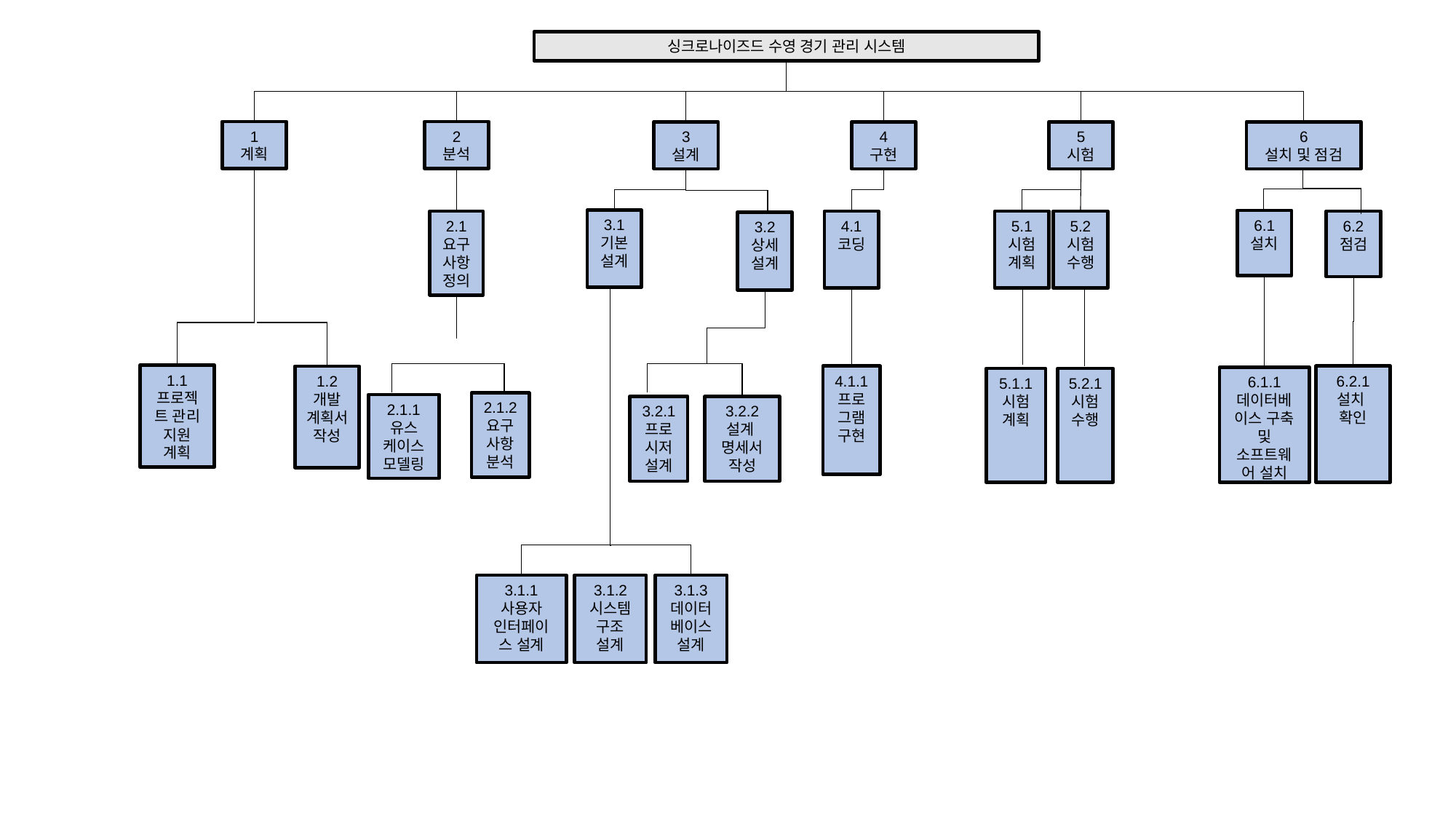

싱크로나이즈드 수영 경기 관리 시스템
1
계획
2
분석
6
설치 및 점검
5
시험
3
설계
4
구현
3.1
기본 설계
6.1
설치
2.1
요구사항 정의
6.2
점검
4.1
코딩
5.1
시험 계획
5.2
시험 수행
3.2
상세 설계
1.1
프로젝트 관리 지원 계획
6.2.1
설치
확인
4.1.1
프로그램 구현
1.2
개발 계획서 작성
6.1.1
데이터베이스 구축 및 소프트웨어 설치
5.2.1
시험 수행
5.1.1
시험 계획
2.1.2
요구사항분석
2.1.1
유스
케이스 모델링
3.2.1
프로시저설계
3.2.2
설계
명세서 작성
3.1.1
사용자 인터페이스 설계
3.1.2
시스템 구조 설계
3.1.3
데이터베이스 설계